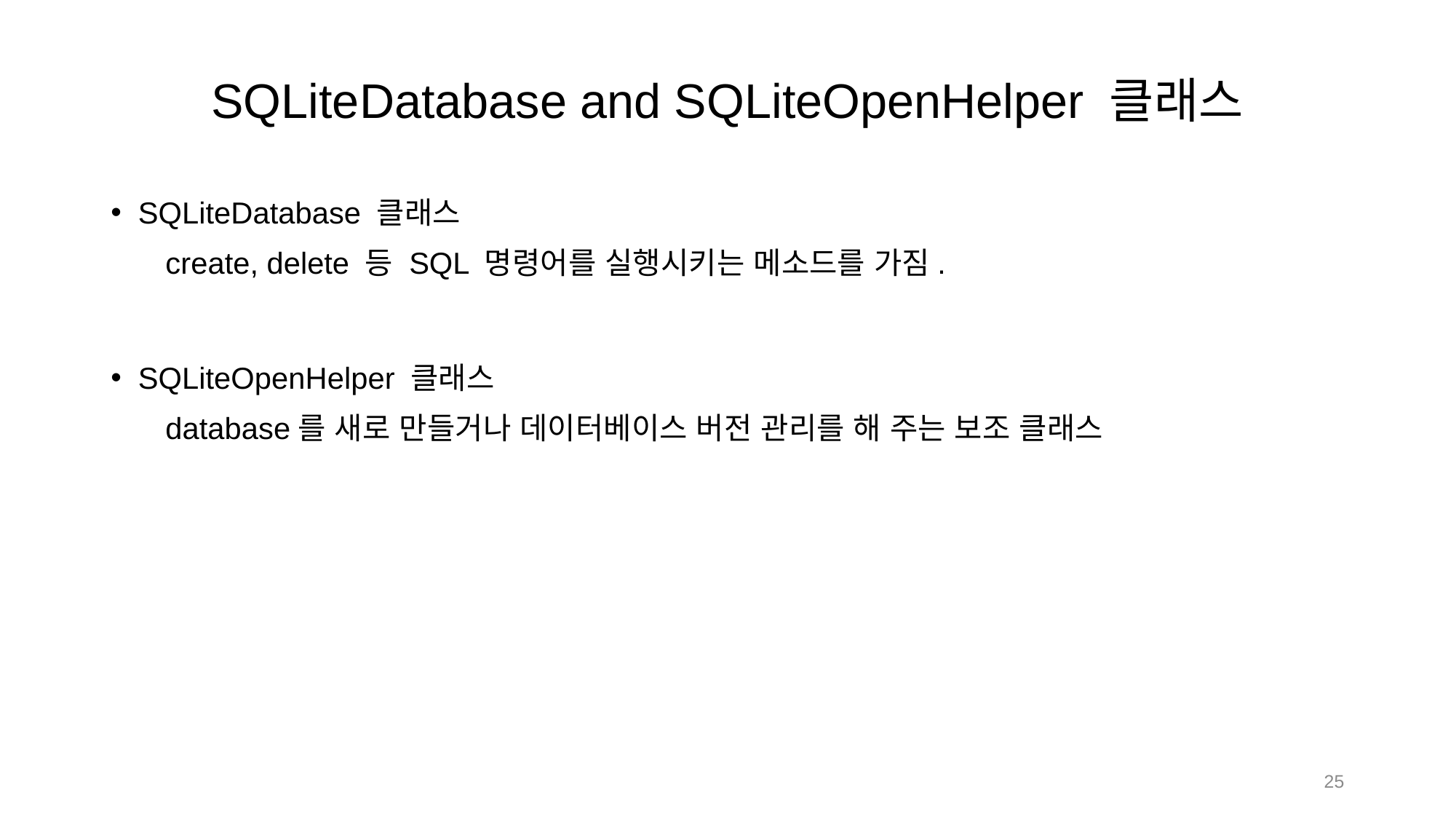

# SQLiteDatabase and SQLiteOpenHelper 클래스
SQLiteDatabase 클래스
create, delete 등 SQL 명령어를 실행시키는 메소드를 가짐.

SQLiteOpenHelper 클래스
database를 새로 만들거나 데이터베이스 버전 관리를 해 주는 보조 클래스
25